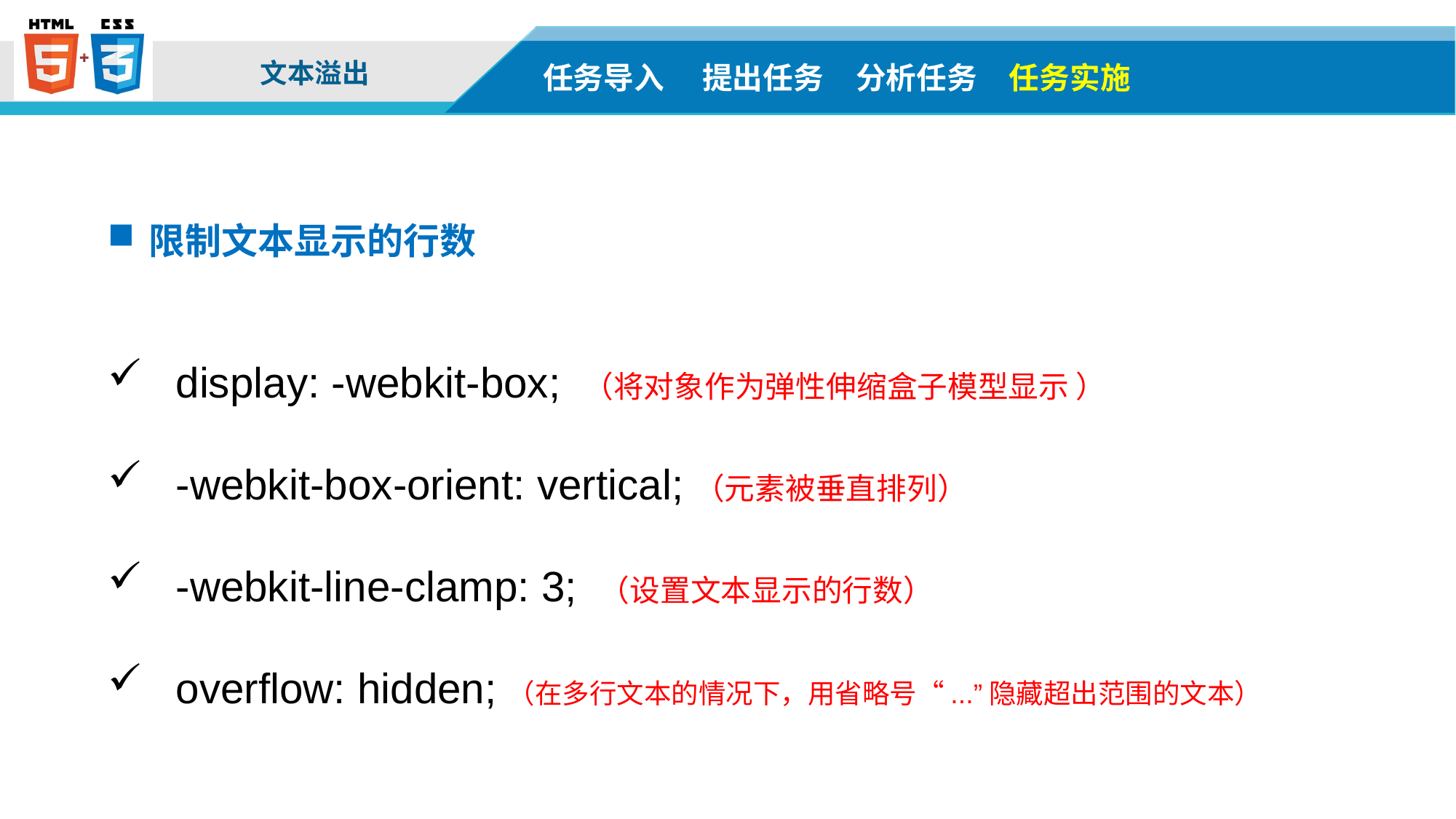

任务导入
提出任务
分析任务
任务实施
限制文本显示的行数
display: -webkit-box; （将对象作为弹性伸缩盒子模型显示 ）
-webkit-box-orient: vertical;（元素被垂直排列）
-webkit-line-clamp: 3; （设置文本显示的行数）
overflow: hidden;（在多行文本的情况下，用省略号“...”隐藏超出范围的文本）